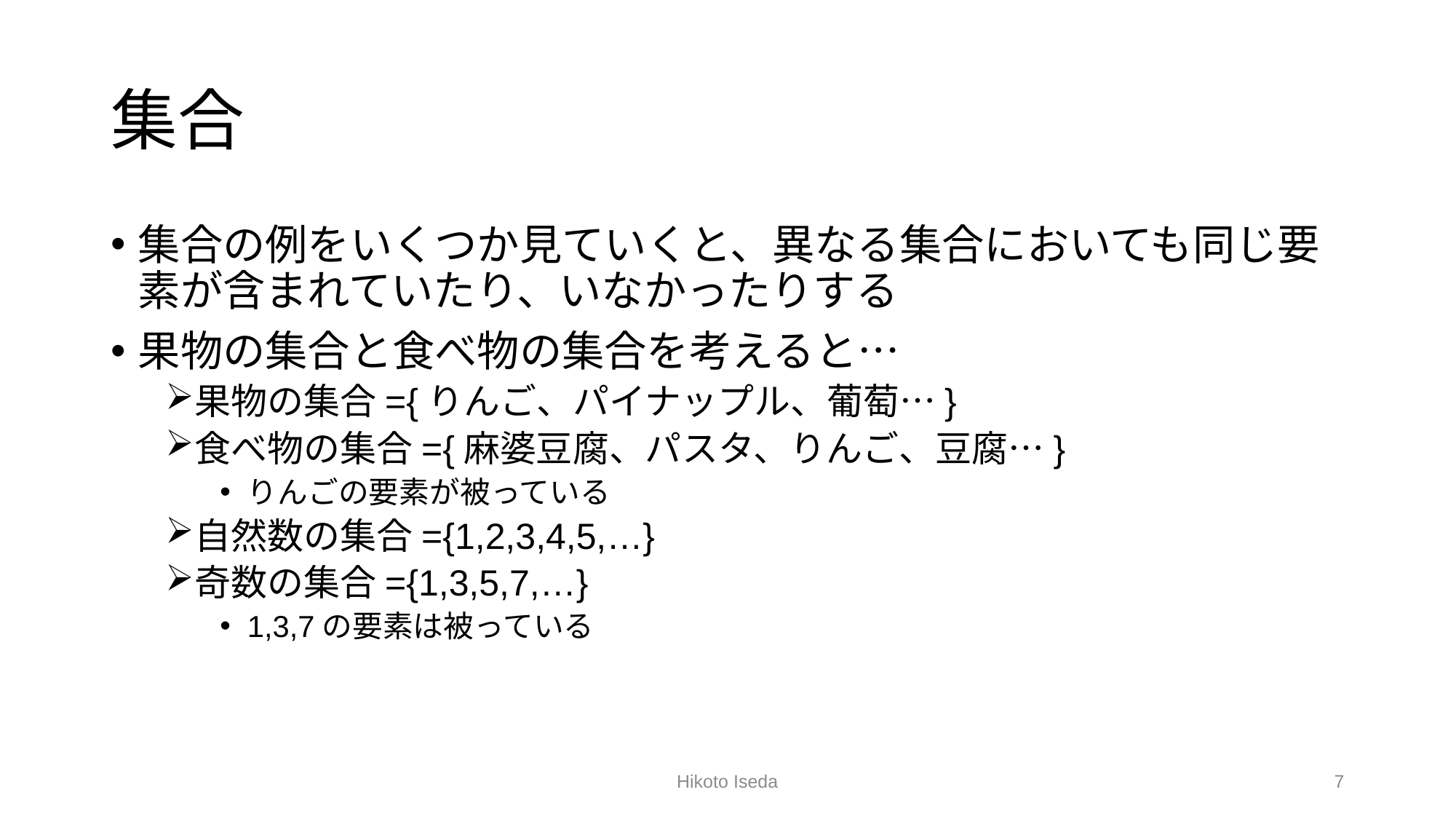

# 集合
集合の例をいくつか見ていくと、異なる集合においても同じ要素が含まれていたり、いなかったりする
果物の集合と食べ物の集合を考えると…
果物の集合={りんご、パイナップル、葡萄…}
食べ物の集合={麻婆豆腐、パスタ、りんご、豆腐…}
りんごの要素が被っている
自然数の集合={1,2,3,4,5,…}
奇数の集合={1,3,5,7,…}
1,3,7の要素は被っている

Hikoto Iseda
7